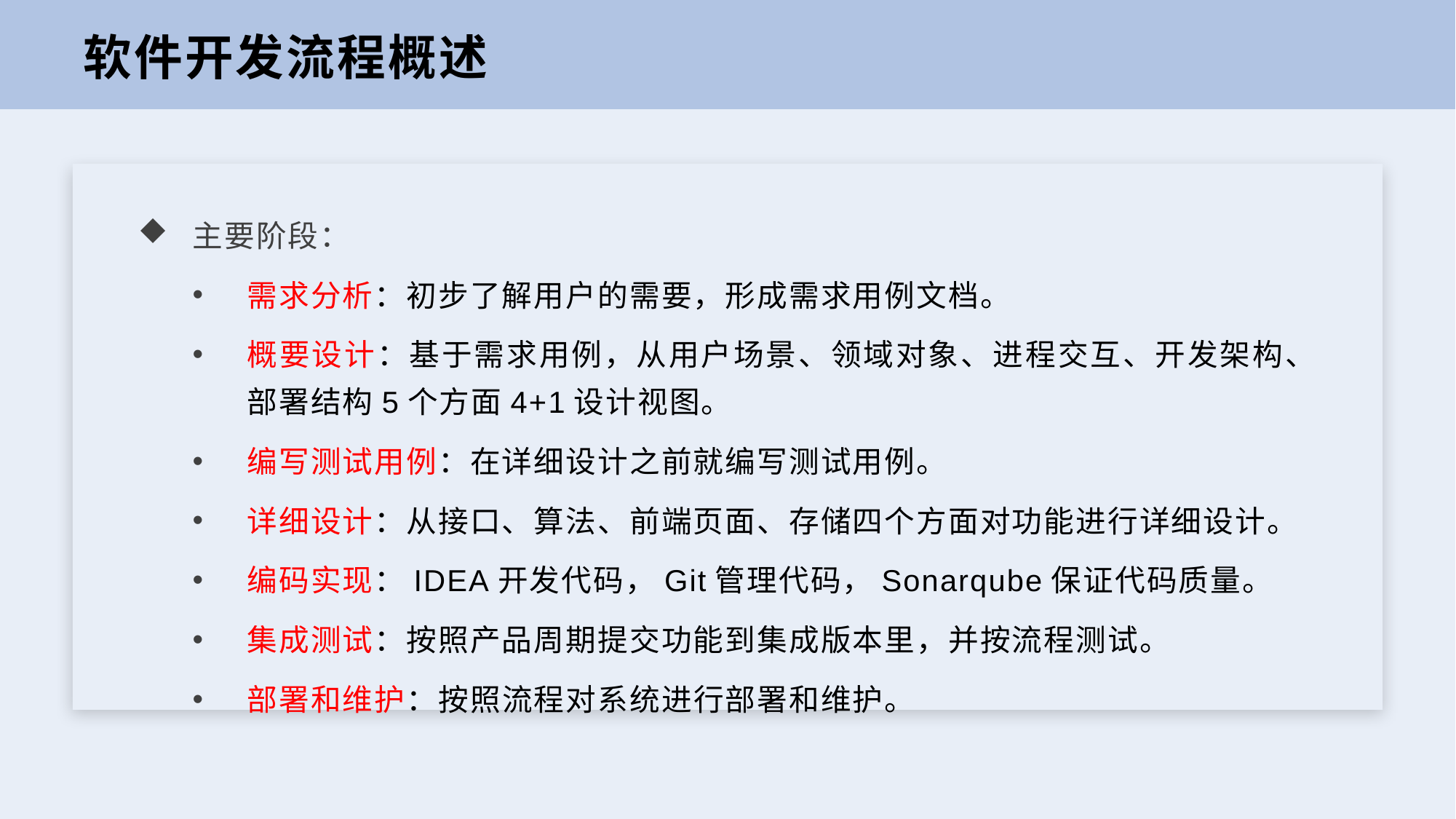

软件开发流程概述

主要阶段：
需求分析：初步了解用户的需要，形成需求用例文档。
概要设计：基于需求用例，从用户场景、领域对象、进程交互、开发架构、部署结构5个方面4+1设计视图。
编写测试用例：在详细设计之前就编写测试用例。
详细设计：从接口、算法、前端页面、存储四个方面对功能进行详细设计。
编码实现：IDEA开发代码，Git管理代码，Sonarqube保证代码质量。
集成测试：按照产品周期提交功能到集成版本里，并按流程测试。
部署和维护：按照流程对系统进行部署和维护。